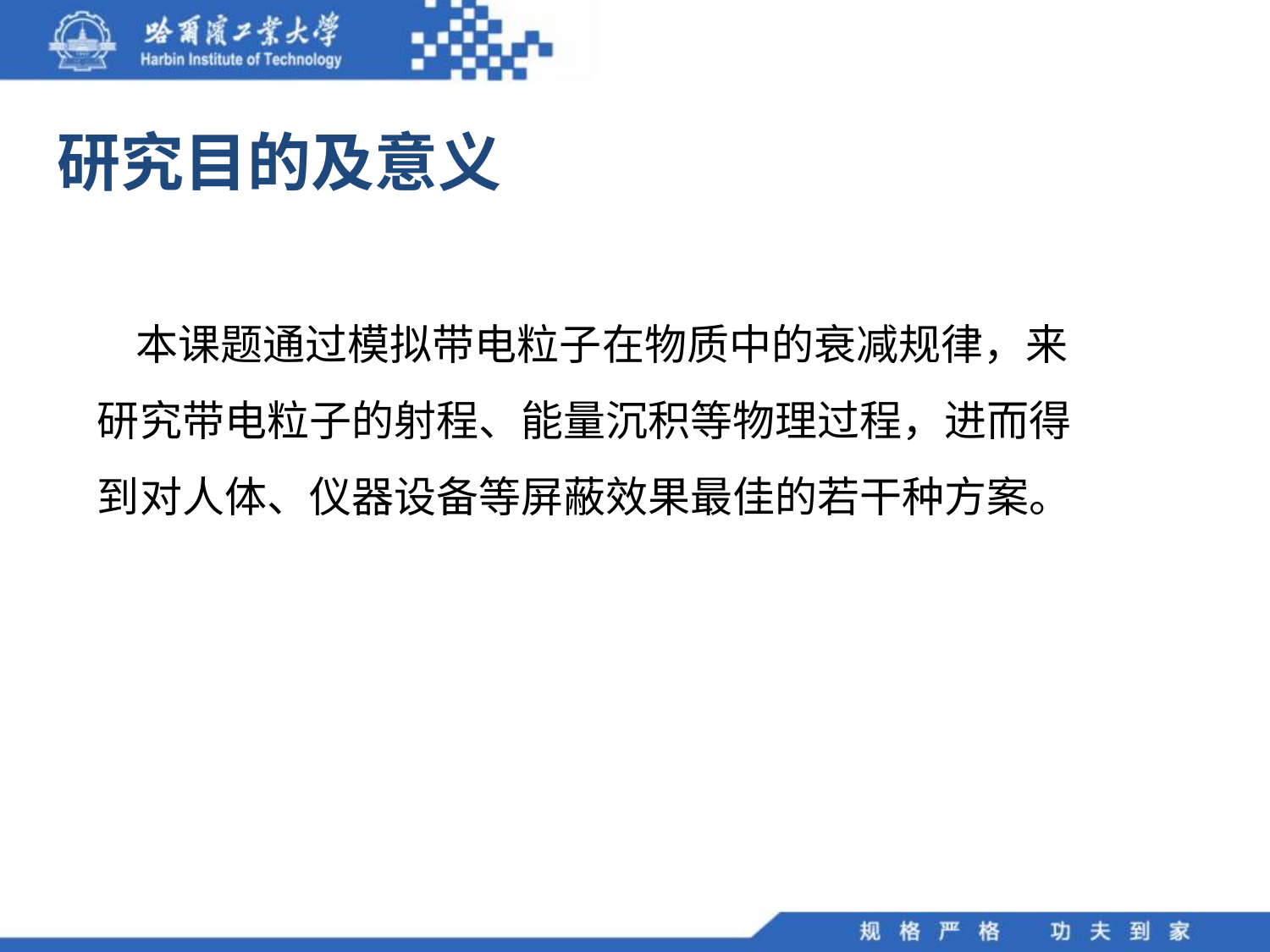

研究目的及意义
   本课题通过模拟带电粒子在物质中的衰减规律，来研究带电粒子的射程、能量沉积等物理过程，进而得到对人体、仪器设备等屏蔽效果最佳的若干种方案。